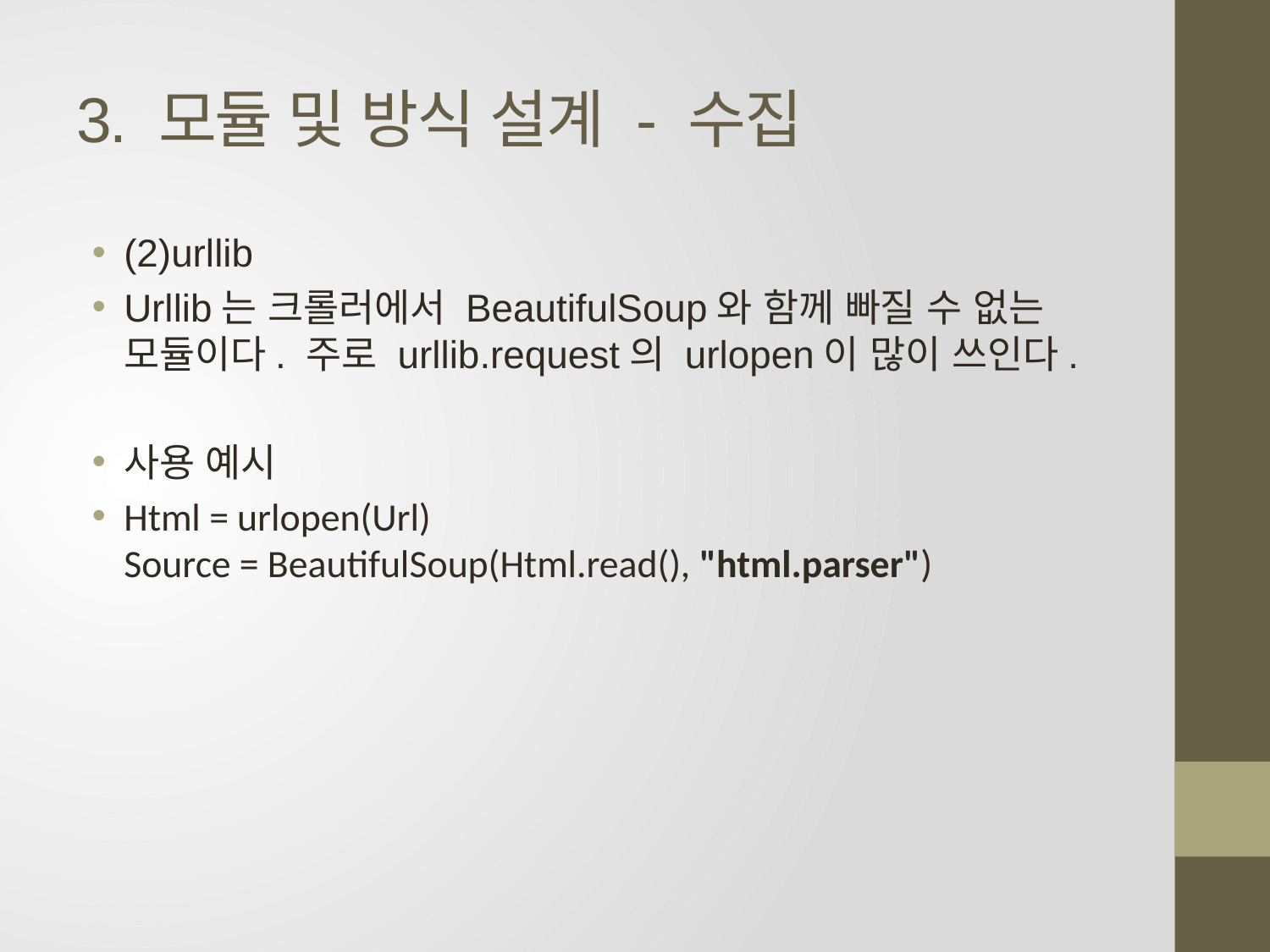

# 3. 모듈 및 방식 설계 - 수집
(2)urllib
Urllib는 크롤러에서 BeautifulSoup와 함께 빠질 수 없는 모듈이다. 주로 urllib.request의 urlopen이 많이 쓰인다.

사용 예시
Html = urlopen(Url)
Source = BeautifulSoup(Html.read(), "html.parser")